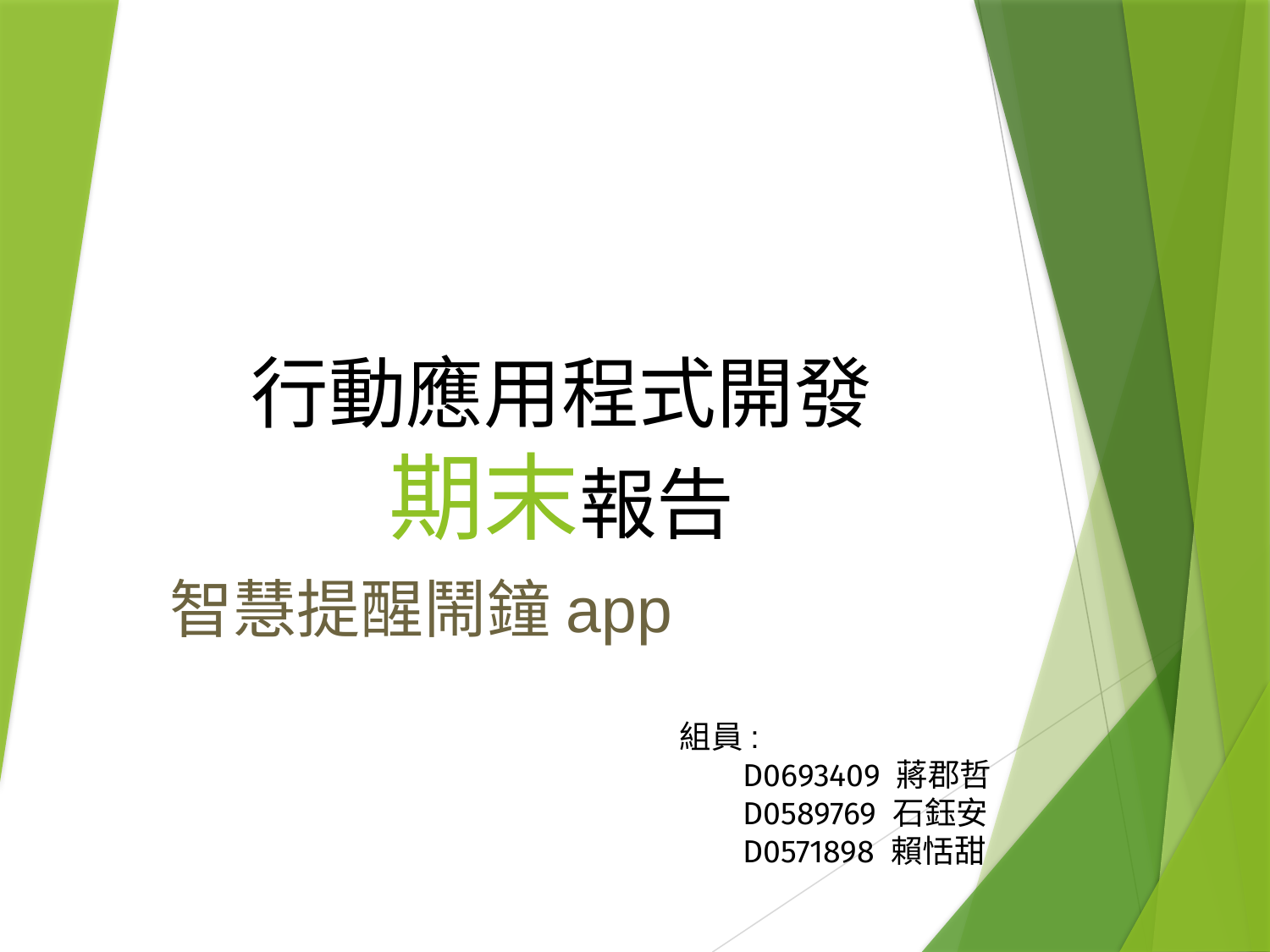

# 行動應用程式開發 期末報告
智慧提醒鬧鐘app
組員:
D0693409 蔣郡哲
D0589769 石鈺安
D0571898 賴恬甜